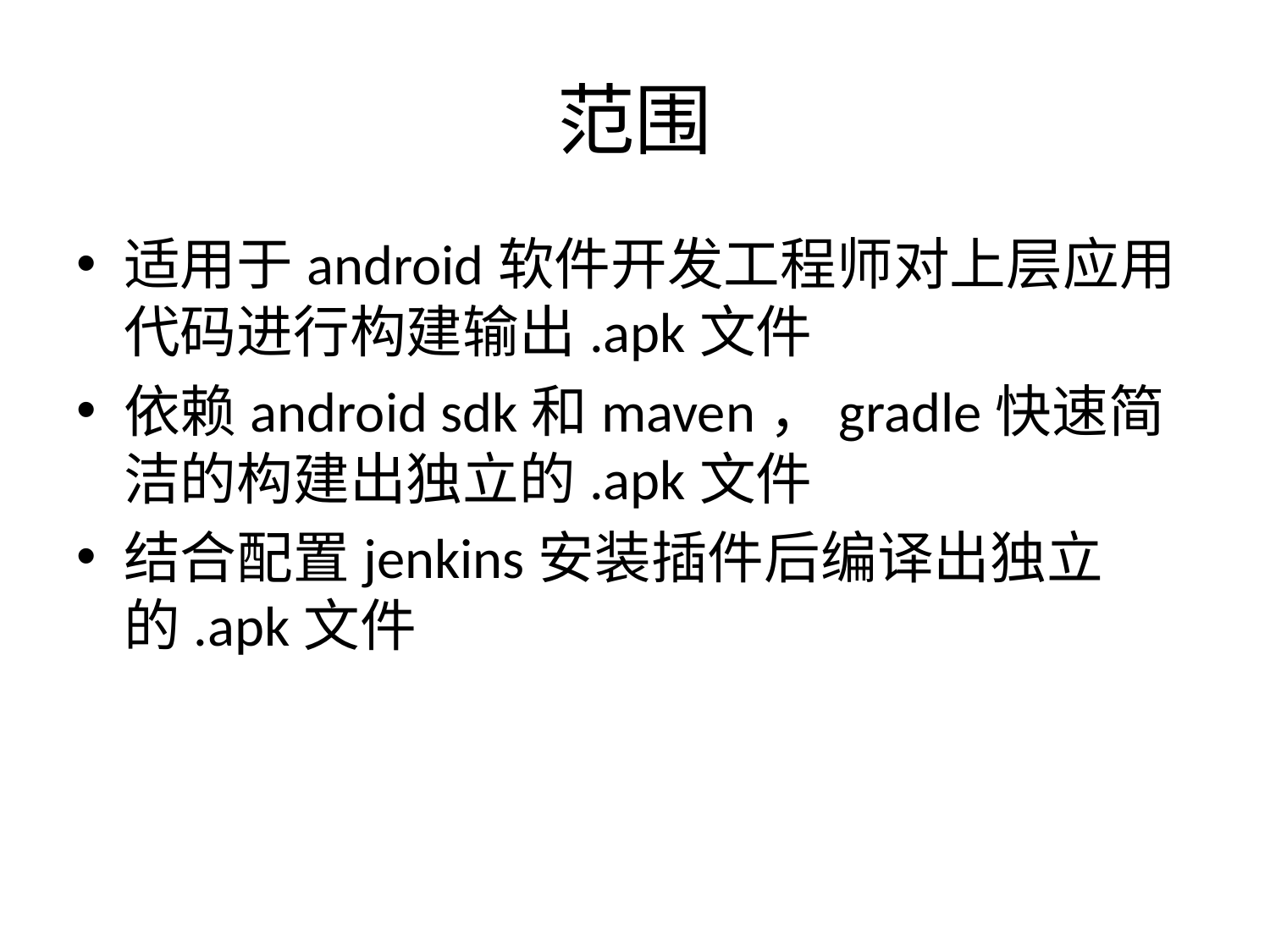

# 范围
适用于android软件开发工程师对上层应用代码进行构建输出.apk文件
依赖android sdk和maven，gradle快速简洁的构建出独立的.apk文件
结合配置jenkins安装插件后编译出独立的.apk文件